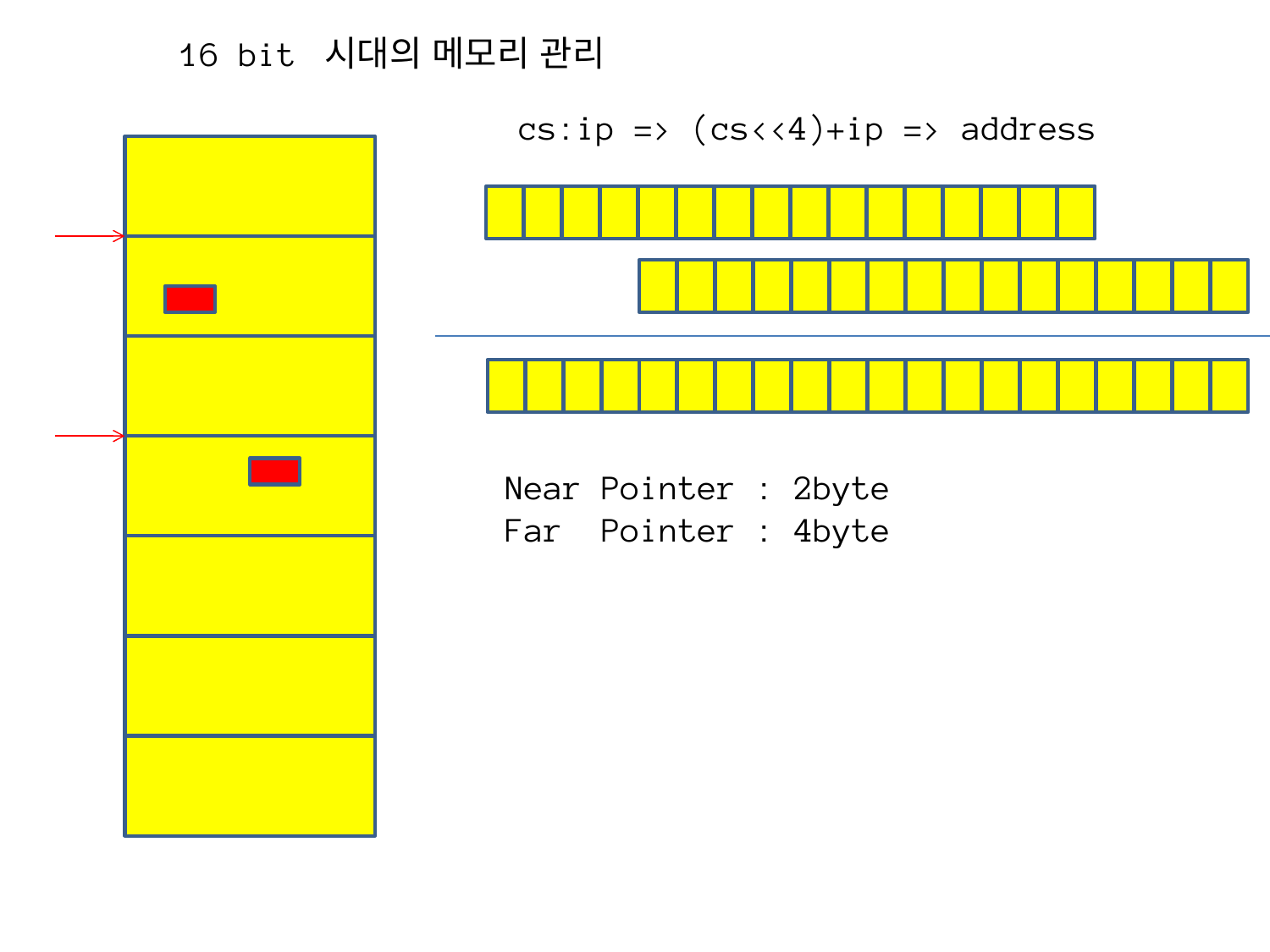

16 bit 시대의 메모리 관리
cs:ip => (cs<<4)+ip => address

Near Pointer : 2byte
Far  Pointer : 4byte